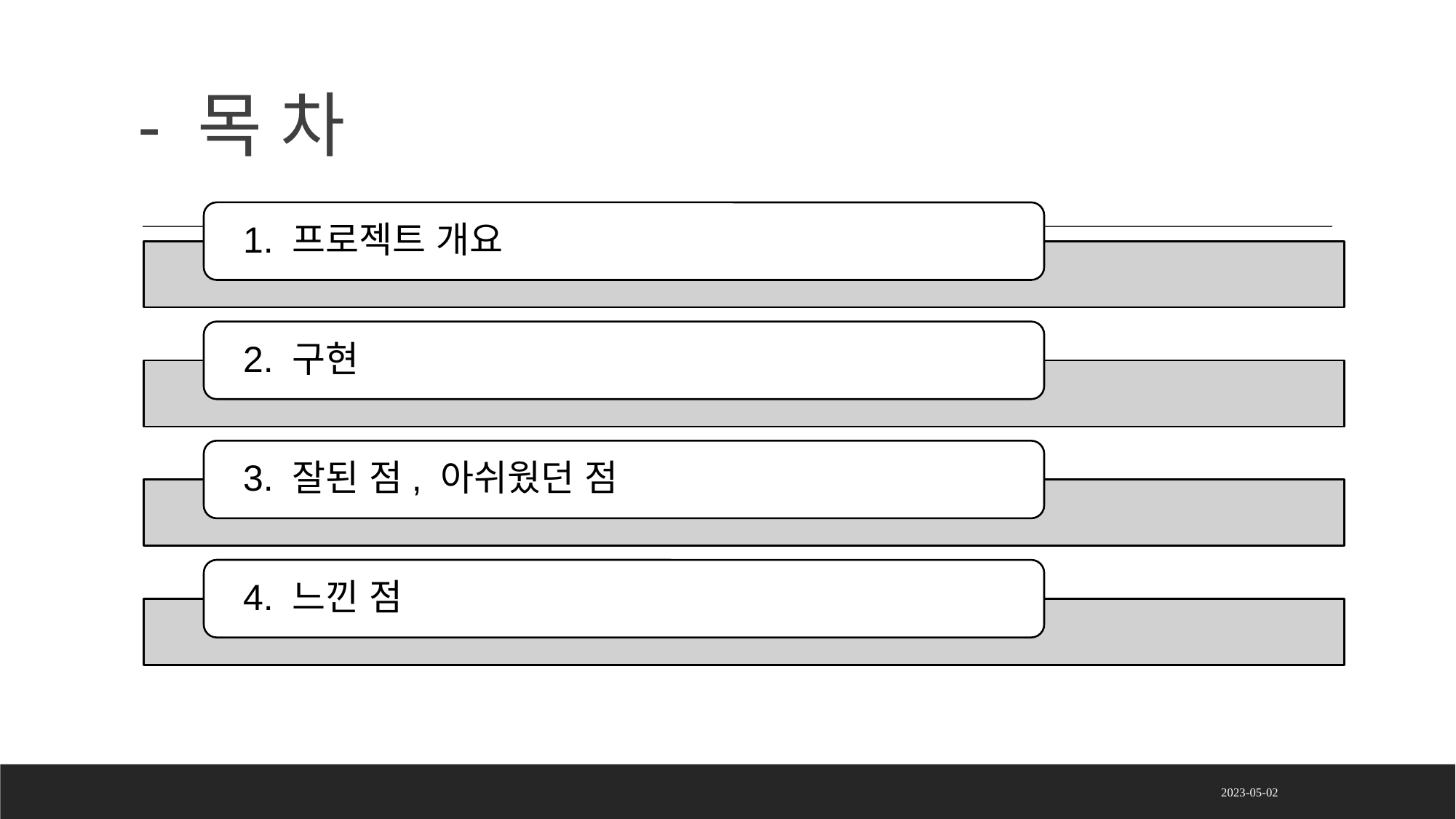

# - 목 차
1. 프로젝트 개요
2. 구현
3. 잘된 점, 아쉬웠던 점
4. 느낀 점
2023-05-02